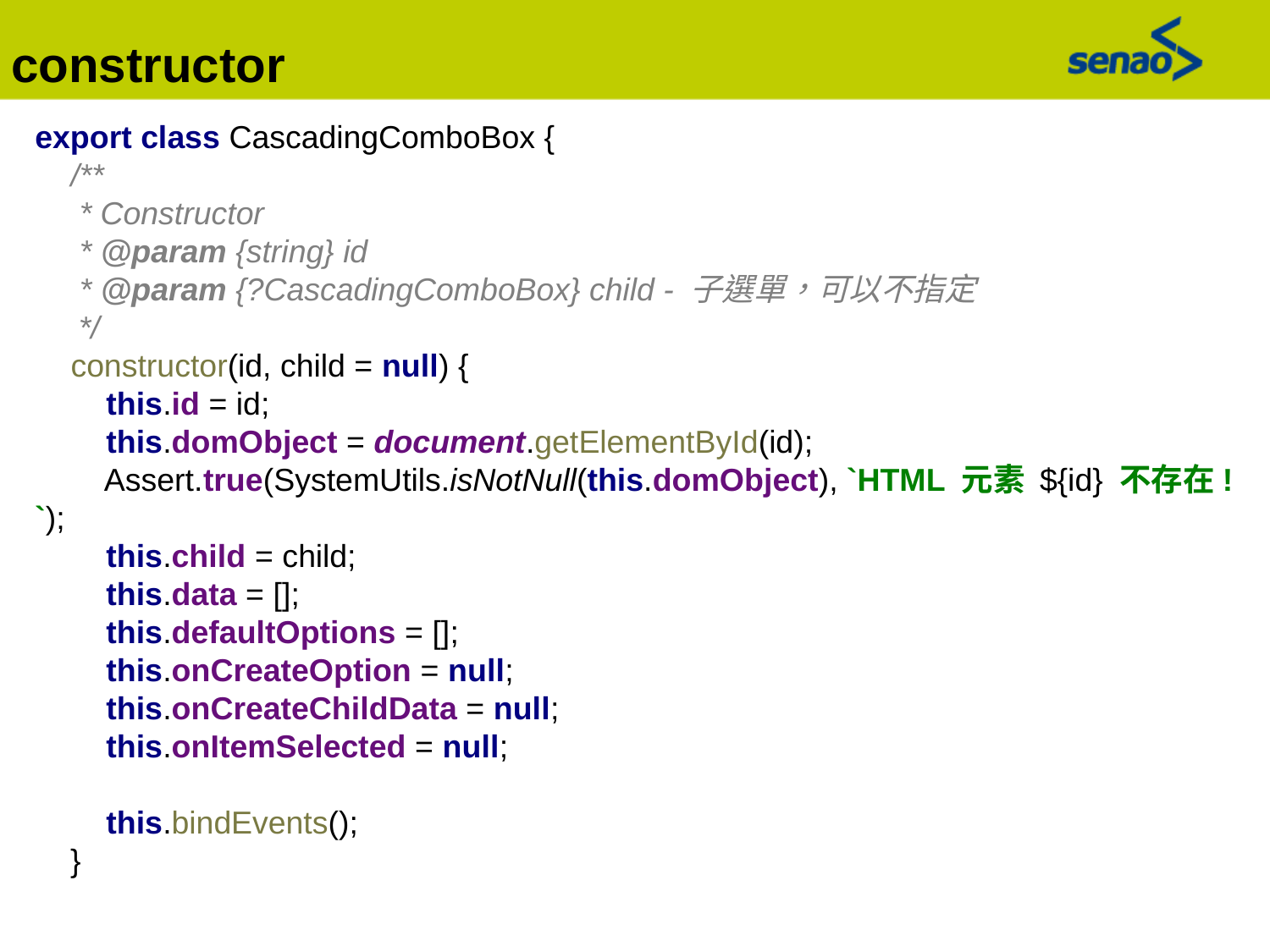

constructor
export class CascadingComboBox {
    /**
     * Constructor
     * @param {string} id
     * @param {?CascadingComboBox} child - 子選單，可以不指定
     */
    constructor(id, child = null) {
        this.id = id;
        this.domObject = document.getElementById(id);
        Assert.true(SystemUtils.isNotNull(this.domObject), `HTML 元素 ${id} 不存在!`);
        this.child = child;
        this.data = [];
        this.defaultOptions = [];
        this.onCreateOption = null;
        this.onCreateChildData = null;
        this.onItemSelected = null;
        this.bindEvents();
    }